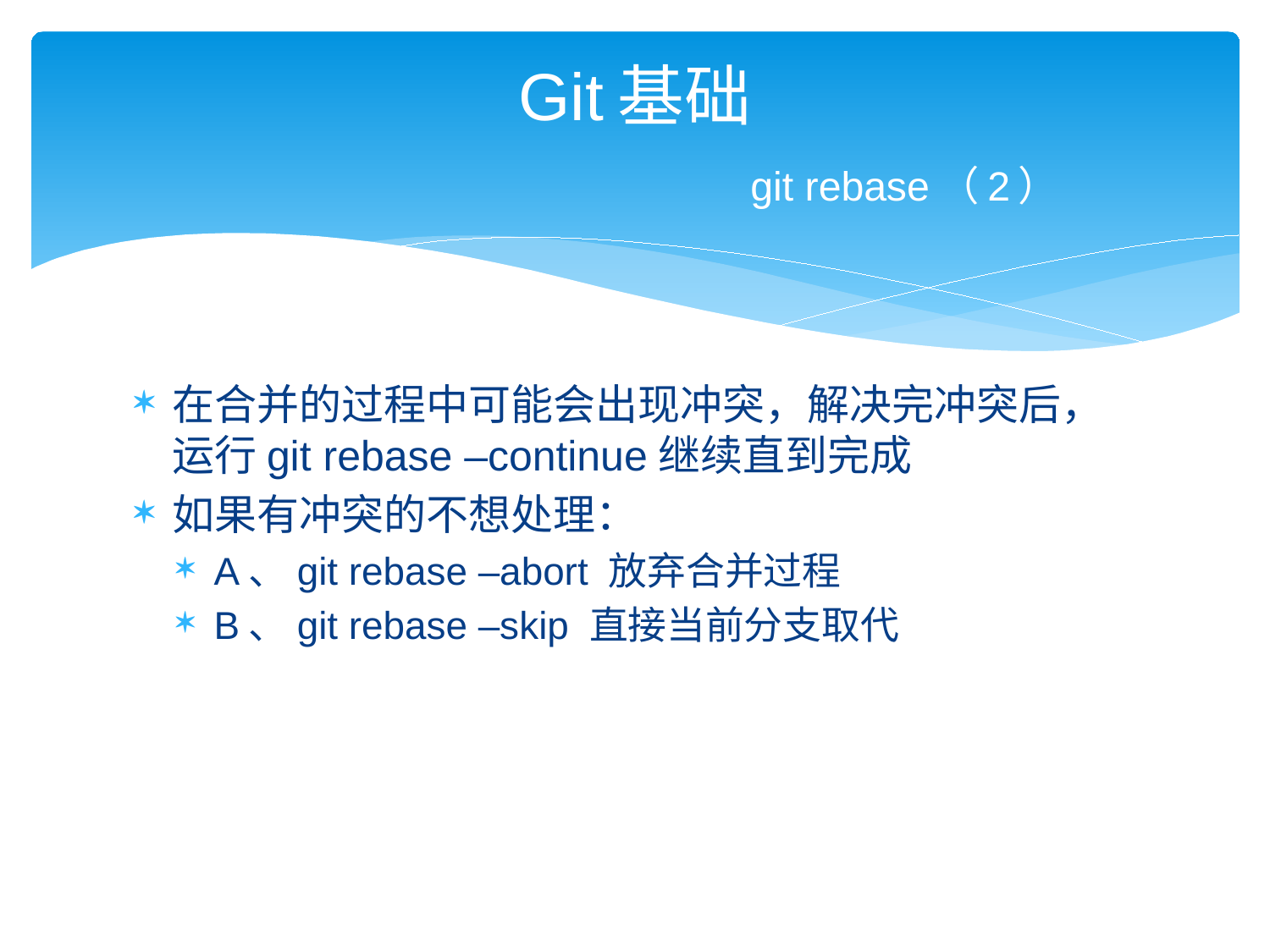

# Git基础 git rebase（2）
在合并的过程中可能会出现冲突，解决完冲突后，运行git rebase –continue继续直到完成
如果有冲突的不想处理：
A、git rebase –abort 放弃合并过程
B、git rebase –skip 直接当前分支取代